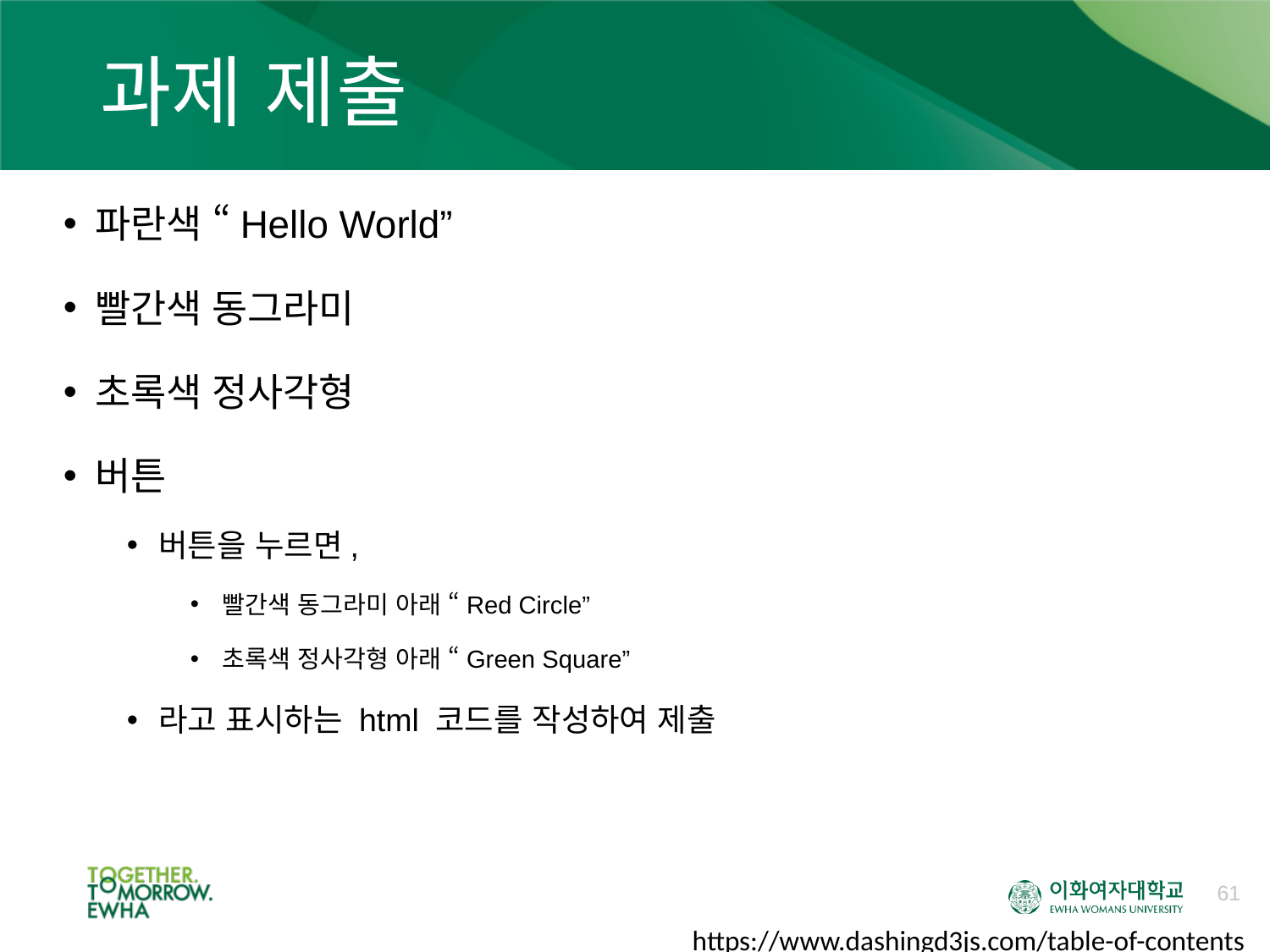

# 과제 제출
파란색 “Hello World”
빨간색 동그라미
초록색 정사각형
버튼
버튼을 누르면,
빨간색 동그라미 아래 “Red Circle”
초록색 정사각형 아래 “Green Square”
라고 표시하는 html 코드를 작성하여 제출

61
https://www.dashingd3js.com/table-of-contents